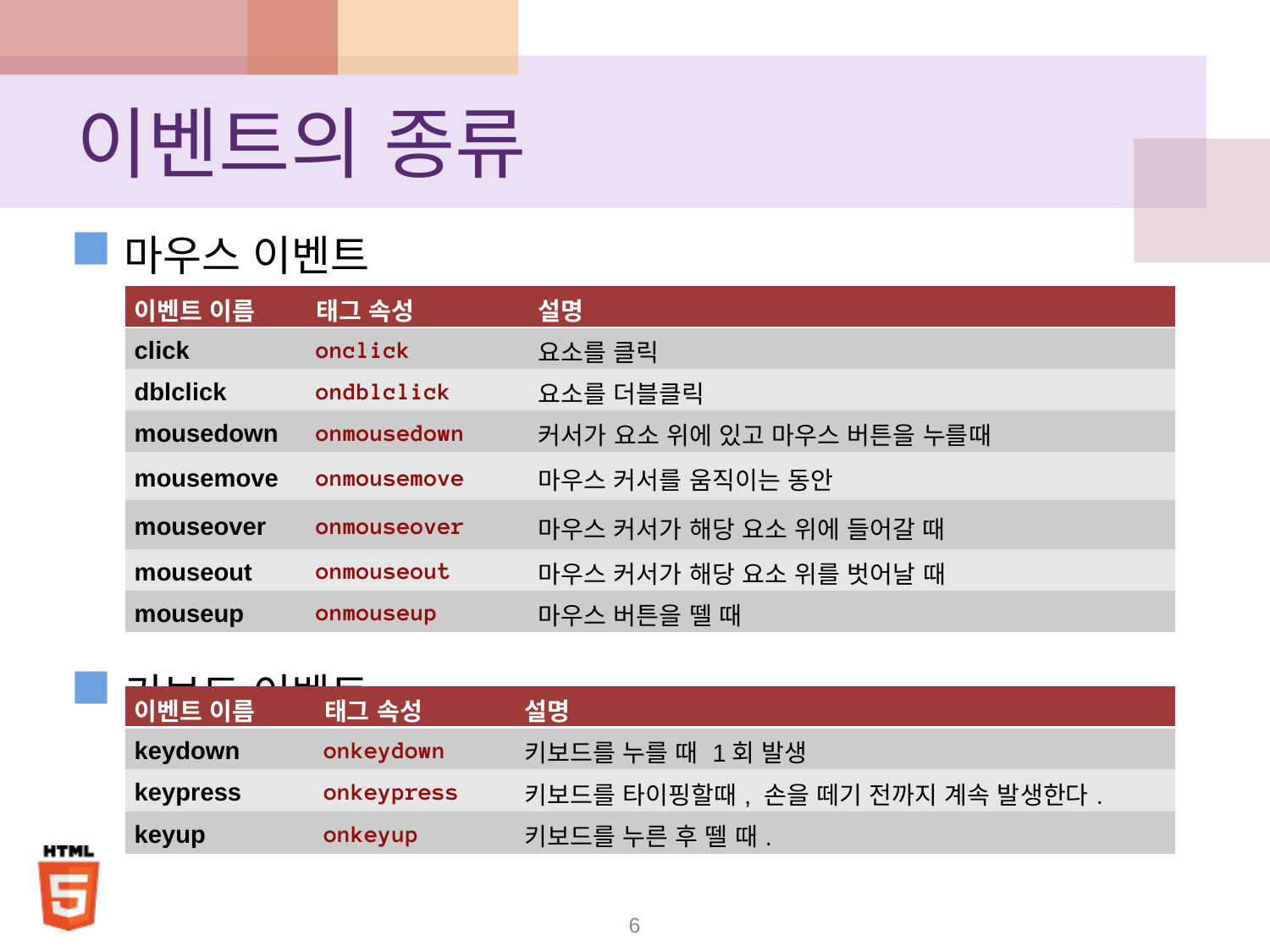

# 이벤트의 종류
마우스 이벤트

키보드 이벤트

| 이벤트 이름 | 태그 속성 | 설명 |
| --- | --- | --- |
| click | onclick | 요소를 클릭 |
| dblclick | ondblclick | 요소를 더블클릭 |
| mousedown | onmousedown | 커서가 요소 위에 있고 마우스 버튼을 누를때 |
| mousemove | onmousemove | 마우스 커서를 움직이는 동안 |
| mouseover | onmouseover | 마우스 커서가 해당 요소 위에 들어갈 때 |
| mouseout | onmouseout | 마우스 커서가 해당 요소 위를 벗어날 때 |
| mouseup | onmouseup | 마우스 버튼을 뗄 때 |
| 이벤트 이름 | 태그 속성 | 설명 |
| --- | --- | --- |
| keydown | onkeydown | 키보드를 누를 때 1회 발생 |
| keypress | onkeypress | 키보드를 타이핑할때, 손을 떼기 전까지 계속 발생한다. |
| keyup | onkeyup | 키보드를 누른 후 뗄 때. |
6